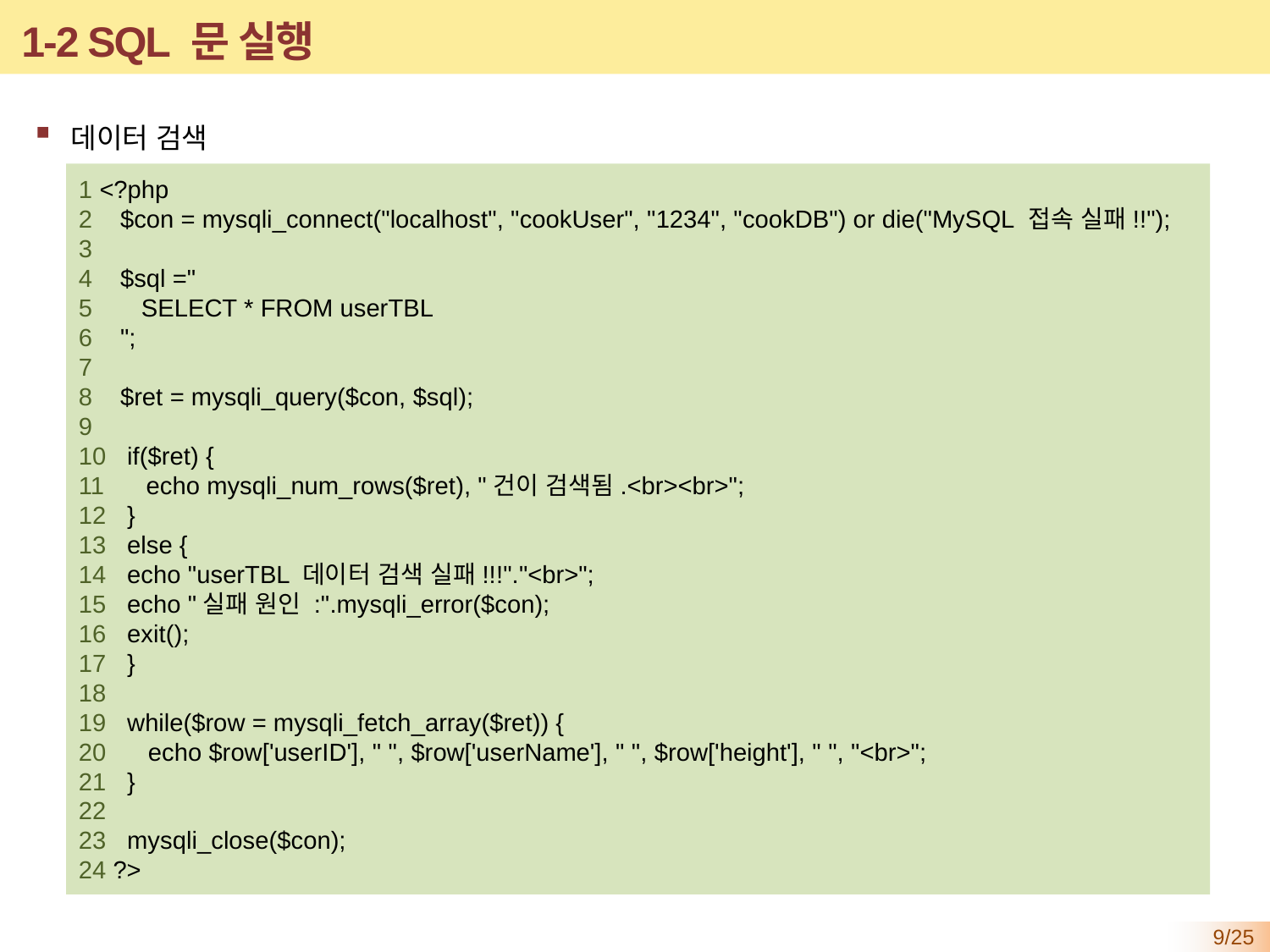

# 1-2 SQL 문 실행
데이터 검색
1 <?php
2    $con = mysqli_connect("localhost", "cookUser", "1234", "cookDB") or die("MySQL 접속 실패!!");
3
4    $sql ="
5       SELECT * FROM userTBL
6    ";
7
8    $ret = mysqli_query($con, $sql);
9
10   if($ret) {
11      echo mysqli_num_rows($ret), "건이 검색됨.<br><br>";
12   }
13   else {
14   echo "userTBL 데이터 검색 실패!!!"."<br>";
15   echo "실패 원인 :".mysqli_error($con);
16   exit();
17   }
18
19   while($row = mysqli_fetch_array($ret)) {
20      echo $row['userID'], " ", $row['userName'], " ", $row['height'], " ", "<br>";
21   }
22
23   mysqli_close($con);
24 ?>